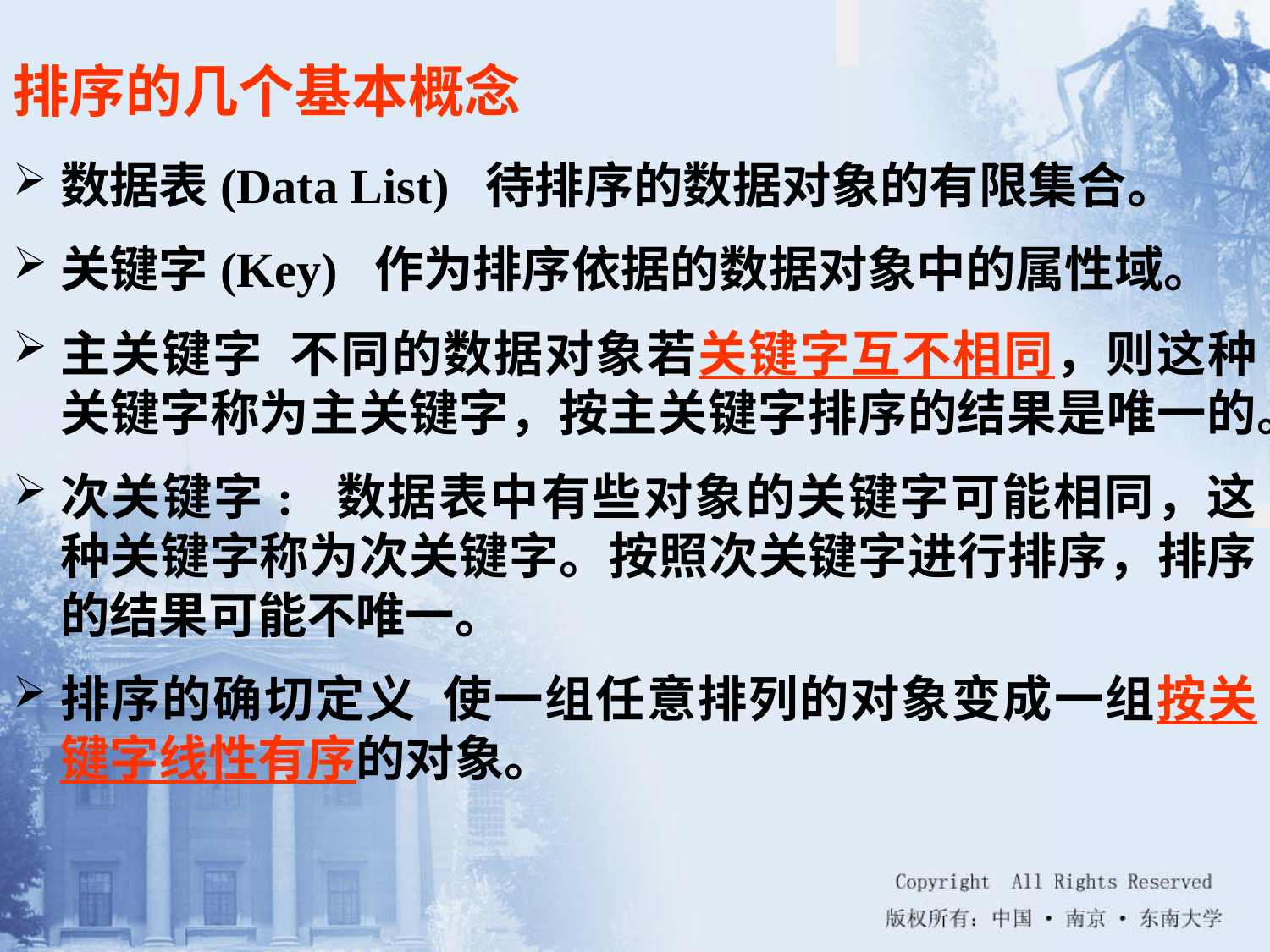

# 排序的几个基本概念
数据表(Data List)  待排序的数据对象的有限集合。
关键字(Key)  作为排序依据的数据对象中的属性域。
主关键字  不同的数据对象若关键字互不相同，则这种关键字称为主关键字，按主关键字排序的结果是唯一的。
次关键字:  数据表中有些对象的关键字可能相同，这种关键字称为次关键字。按照次关键字进行排序，排序的结果可能不唯一。
排序的确切定义  使一组任意排列的对象变成一组按关键字线性有序的对象。